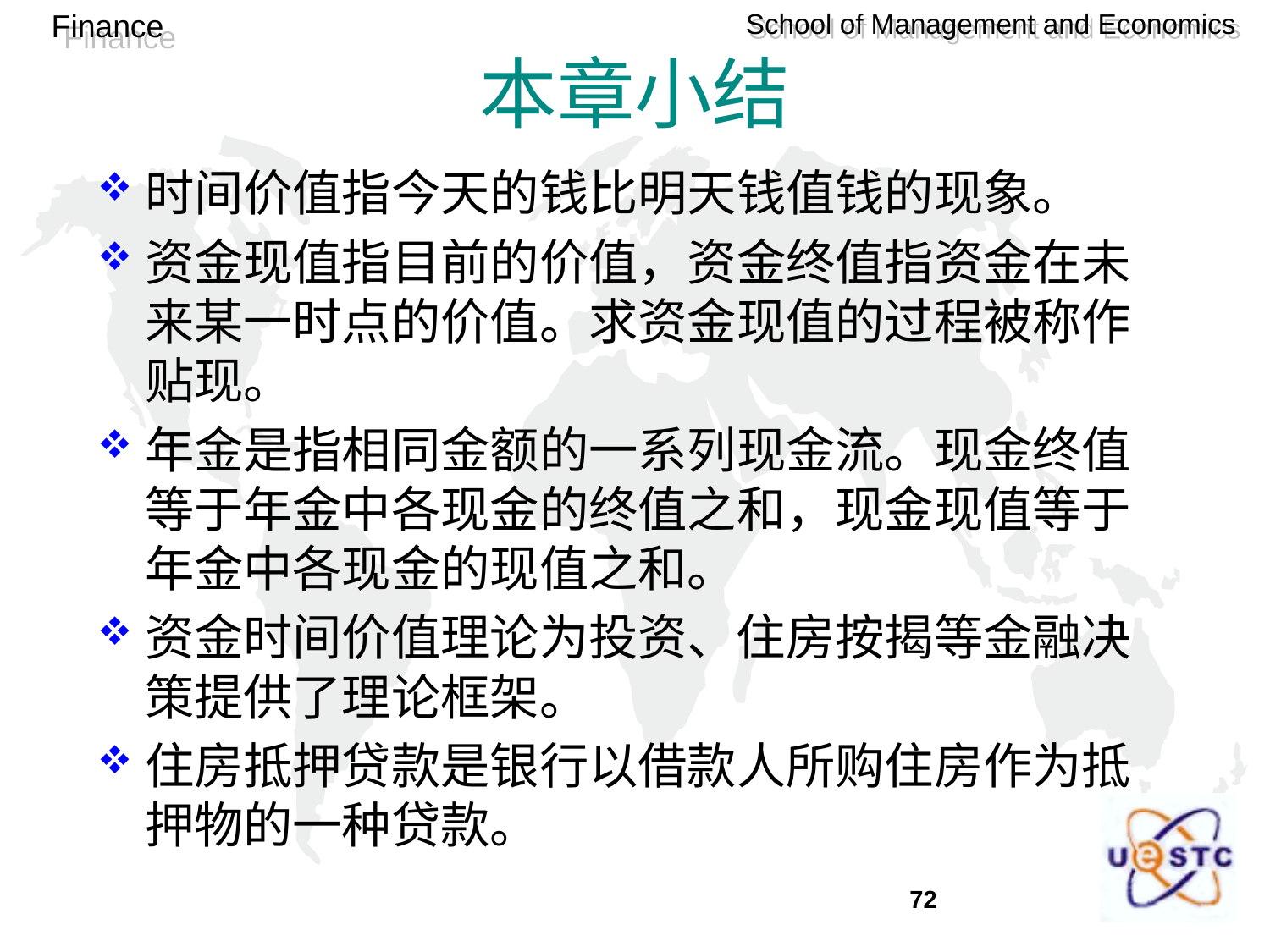

# 本章小结
时间价值指今天的钱比明天钱值钱的现象。
资金现值指目前的价值，资金终值指资金在未来某一时点的价值。求资金现值的过程被称作贴现。
年金是指相同金额的一系列现金流。现金终值等于年金中各现金的终值之和，现金现值等于年金中各现金的现值之和。
资金时间价值理论为投资、住房按揭等金融决策提供了理论框架。
住房抵押贷款是银行以借款人所购住房作为抵押物的一种贷款。